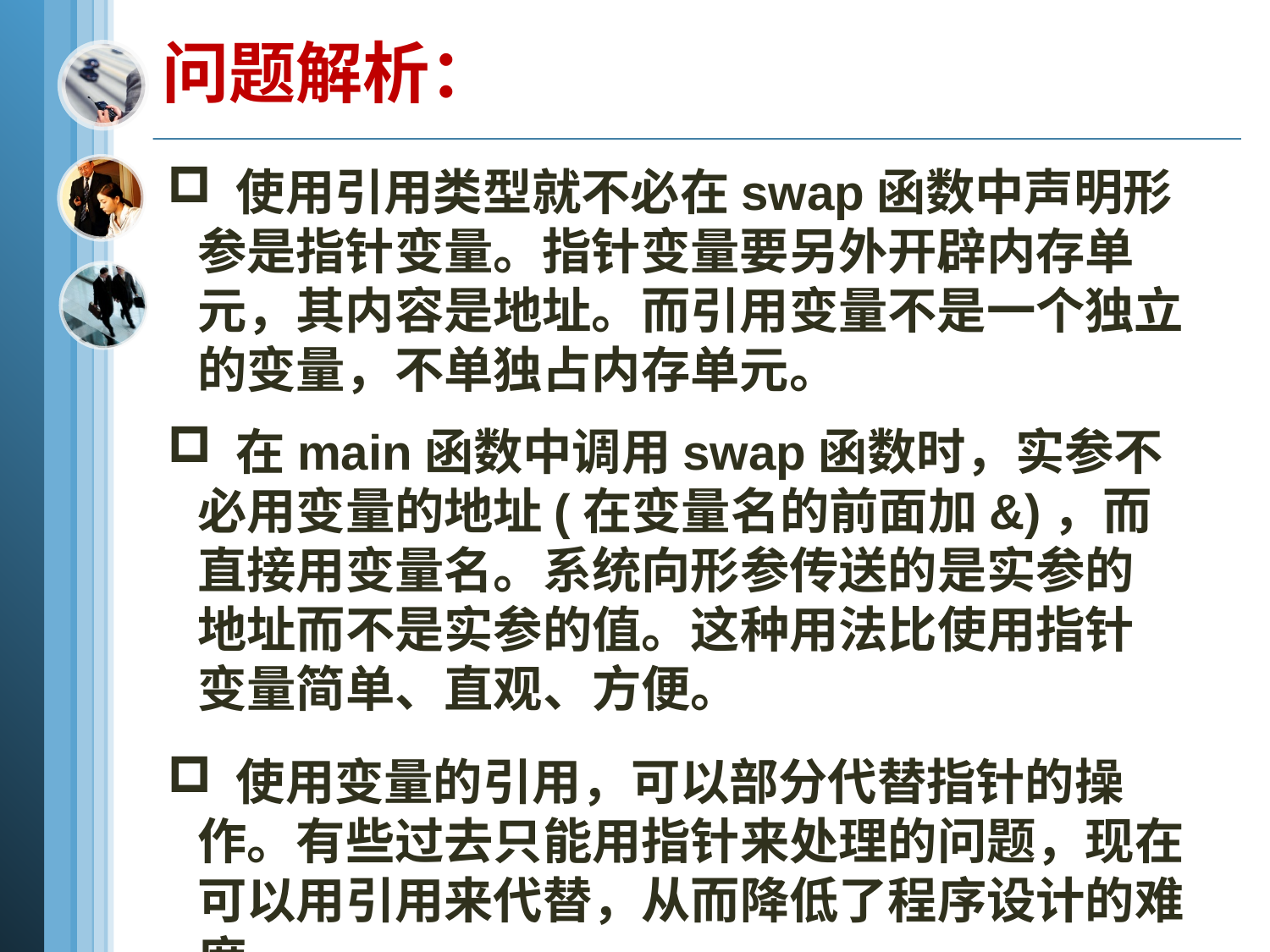

问题解析：
 使用引用类型就不必在swap函数中声明形参是指针变量。指针变量要另外开辟内存单元，其内容是地址。而引用变量不是一个独立的变量，不单独占内存单元。
 在main函数中调用swap函数时，实参不必用变量的地址(在变量名的前面加&)，而直接用变量名。系统向形参传送的是实参的地址而不是实参的值。这种用法比使用指针变量简单、直观、方便。
 使用变量的引用，可以部分代替指针的操作。有些过去只能用指针来处理的问题，现在可以用引用来代替，从而降低了程序设计的难度。